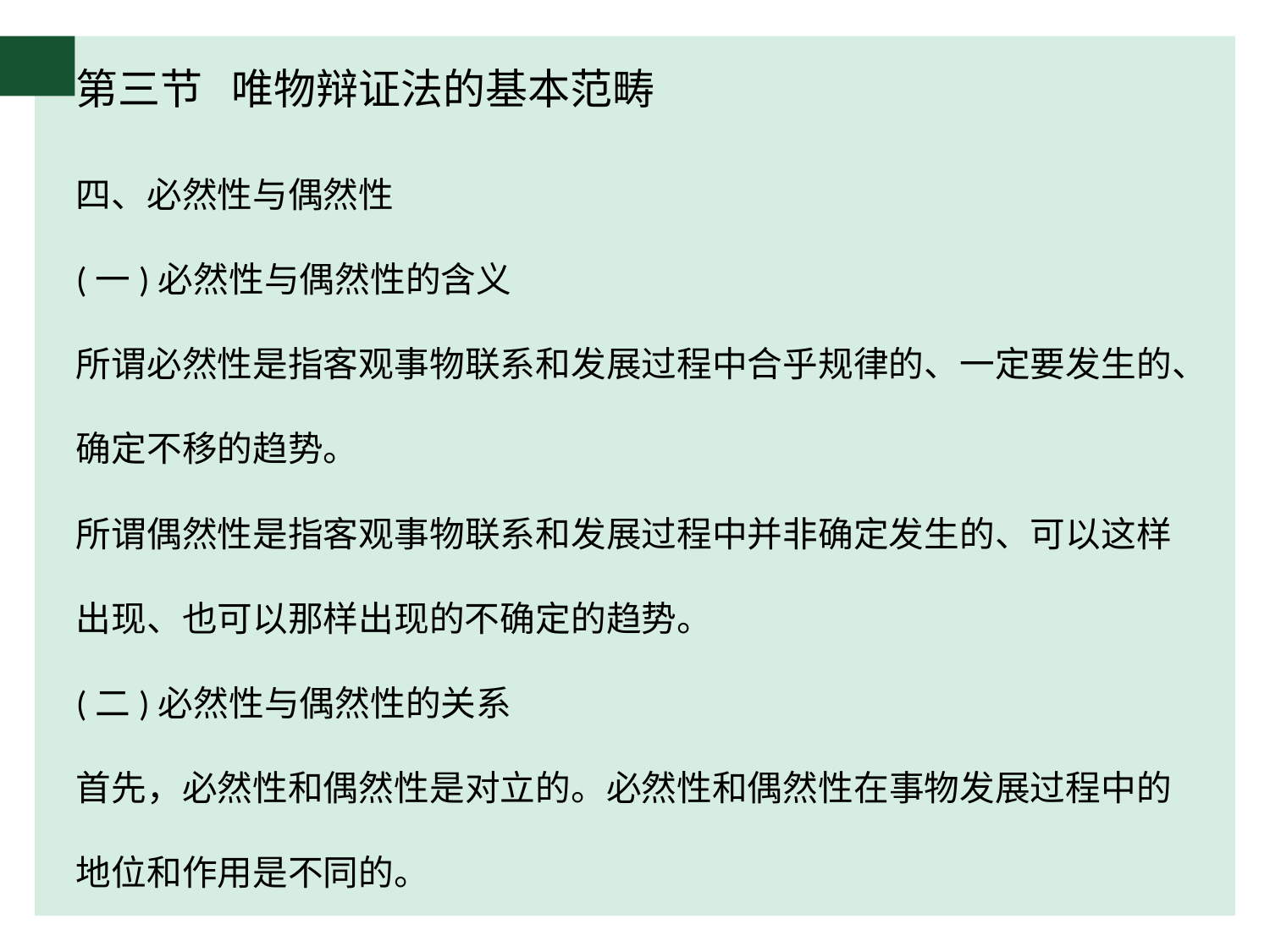

# 第三节   唯物辩证法的基本范畴
四、必然性与偶然性
(一)必然性与偶然性的含义
所谓必然性是指客观事物联系和发展过程中合乎规律的、一定要发生的、确定不移的趋势。
所谓偶然性是指客观事物联系和发展过程中并非确定发生的、可以这样出现、也可以那样出现的不确定的趋势。
(二)必然性与偶然性的关系
首先，必然性和偶然性是对立的。必然性和偶然性在事物发展过程中的地位和作用是不同的。